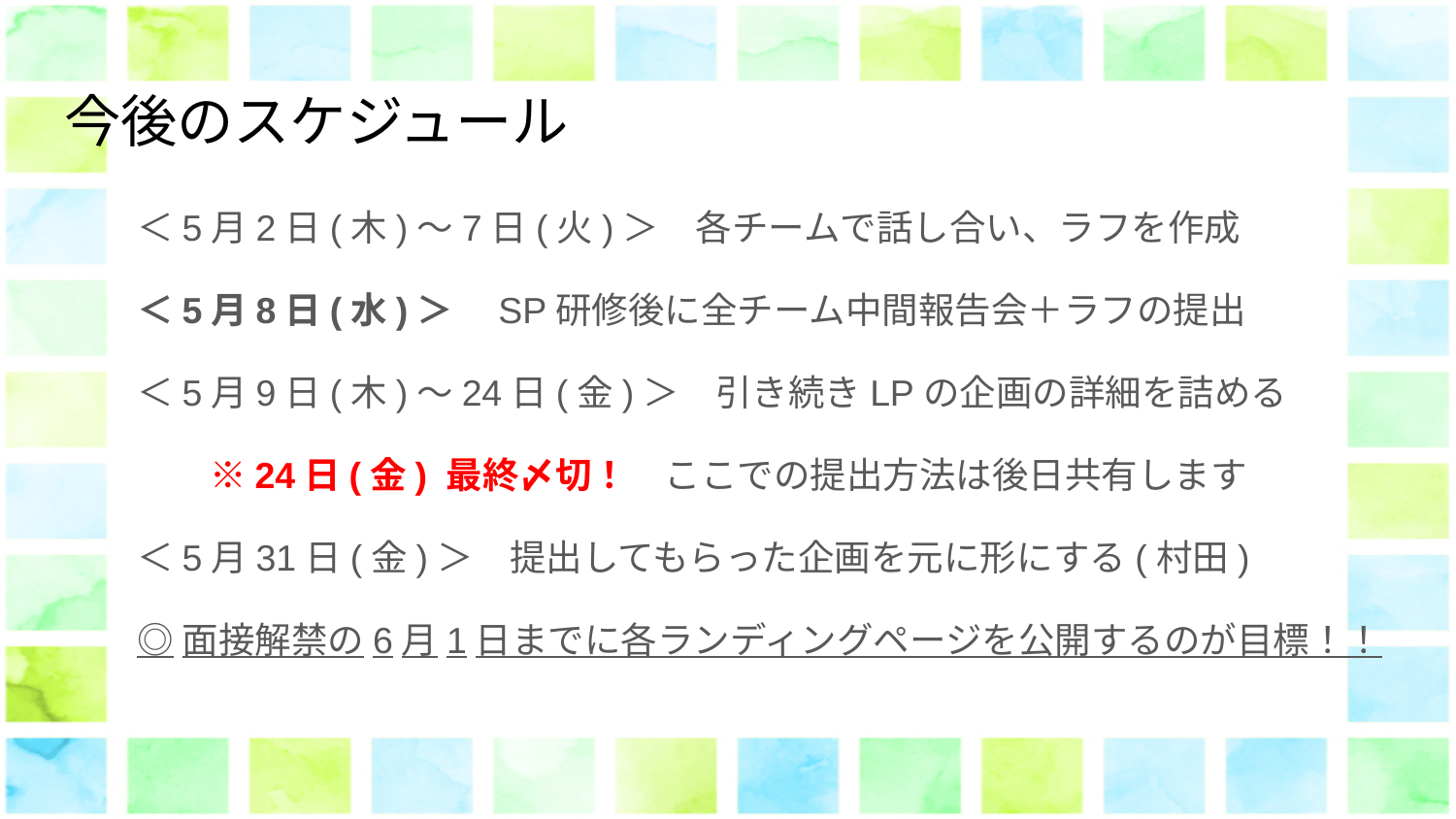

# 今後のスケジュール
＜5月2日(木)〜7日(火)＞　各チームで話し合い、ラフを作成
＜5月8日(水)＞　SP研修後に全チーム中間報告会＋ラフの提出
＜5月9日(木)〜24日(金)＞　引き続きLPの企画の詳細を詰める
　	※24日(金) 最終〆切！　ここでの提出方法は後日共有します
＜5月31日(金)＞　提出してもらった企画を元に形にする(村田)
◎面接解禁の6月1日までに各ランディングページを公開するのが目標！！